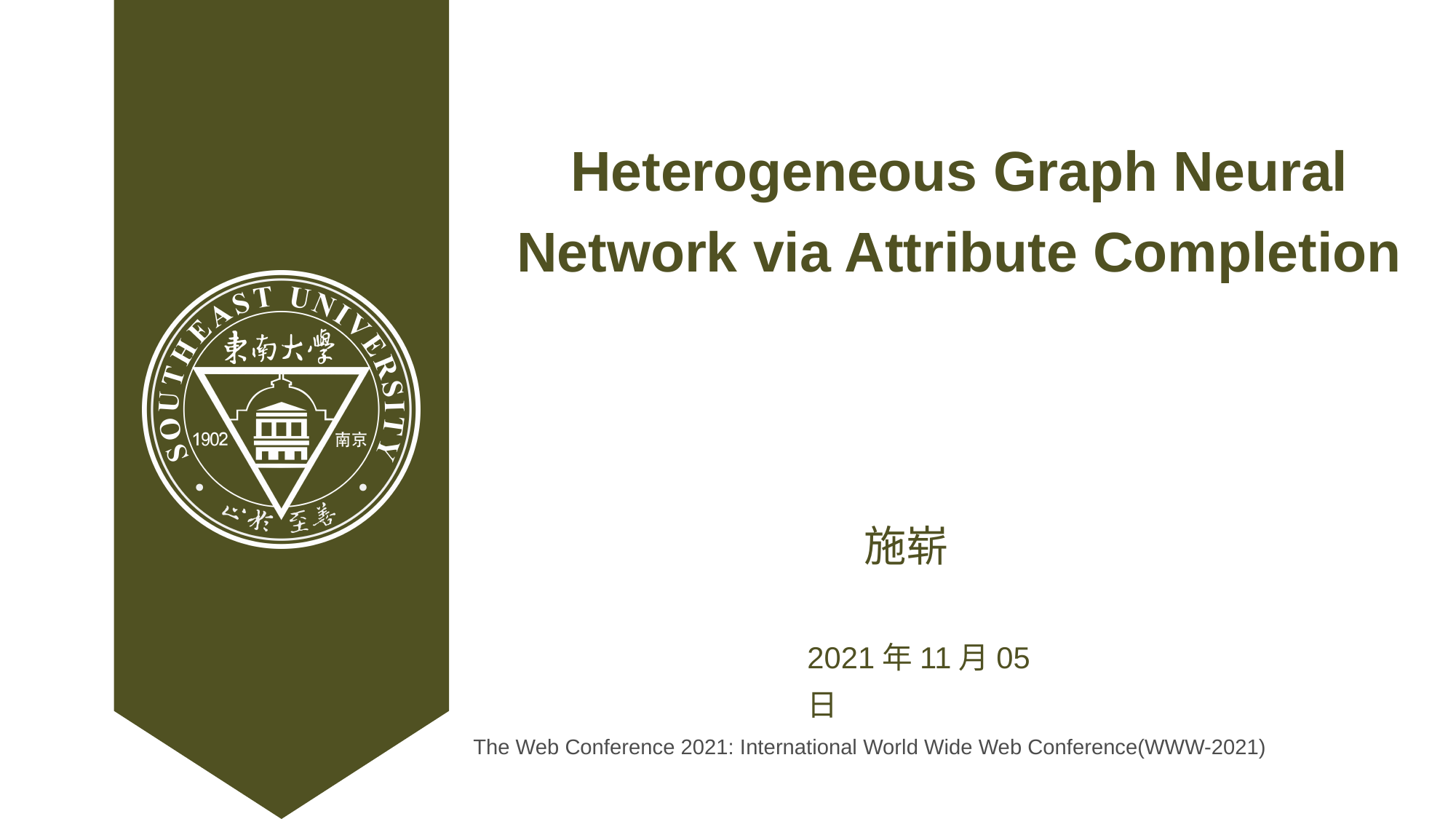

Heterogeneous Graph Neural Network via Attribute Completion
施崭
2021年11月05日
 The Web Conference 2021: International World Wide Web Conference(WWW-2021)